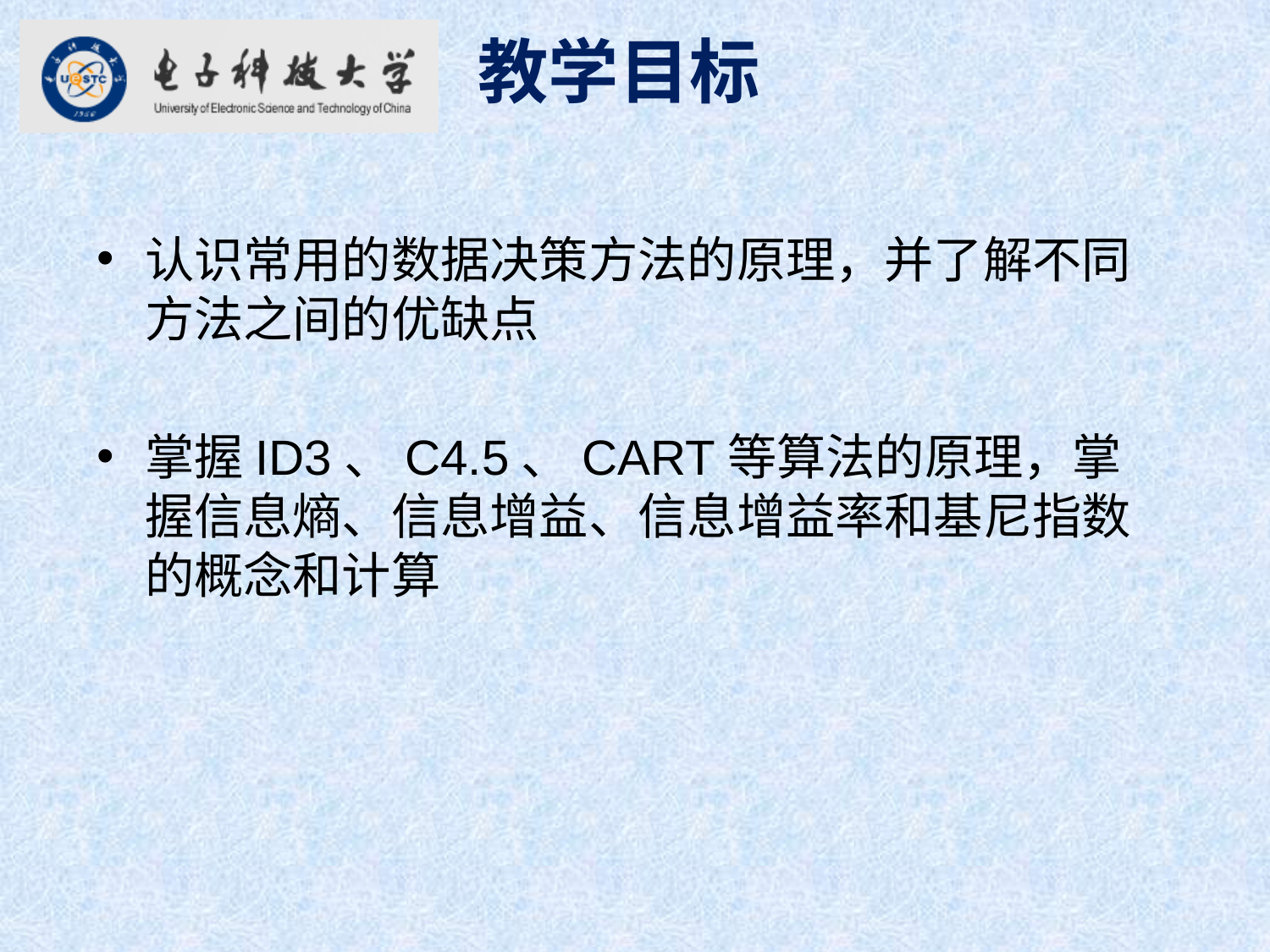

教学目标
认识常用的数据决策方法的原理，并了解不同方法之间的优缺点

掌握ID3、C4.5、CART等算法的原理，掌握信息熵、信息增益、信息增益率和基尼指数的概念和计算